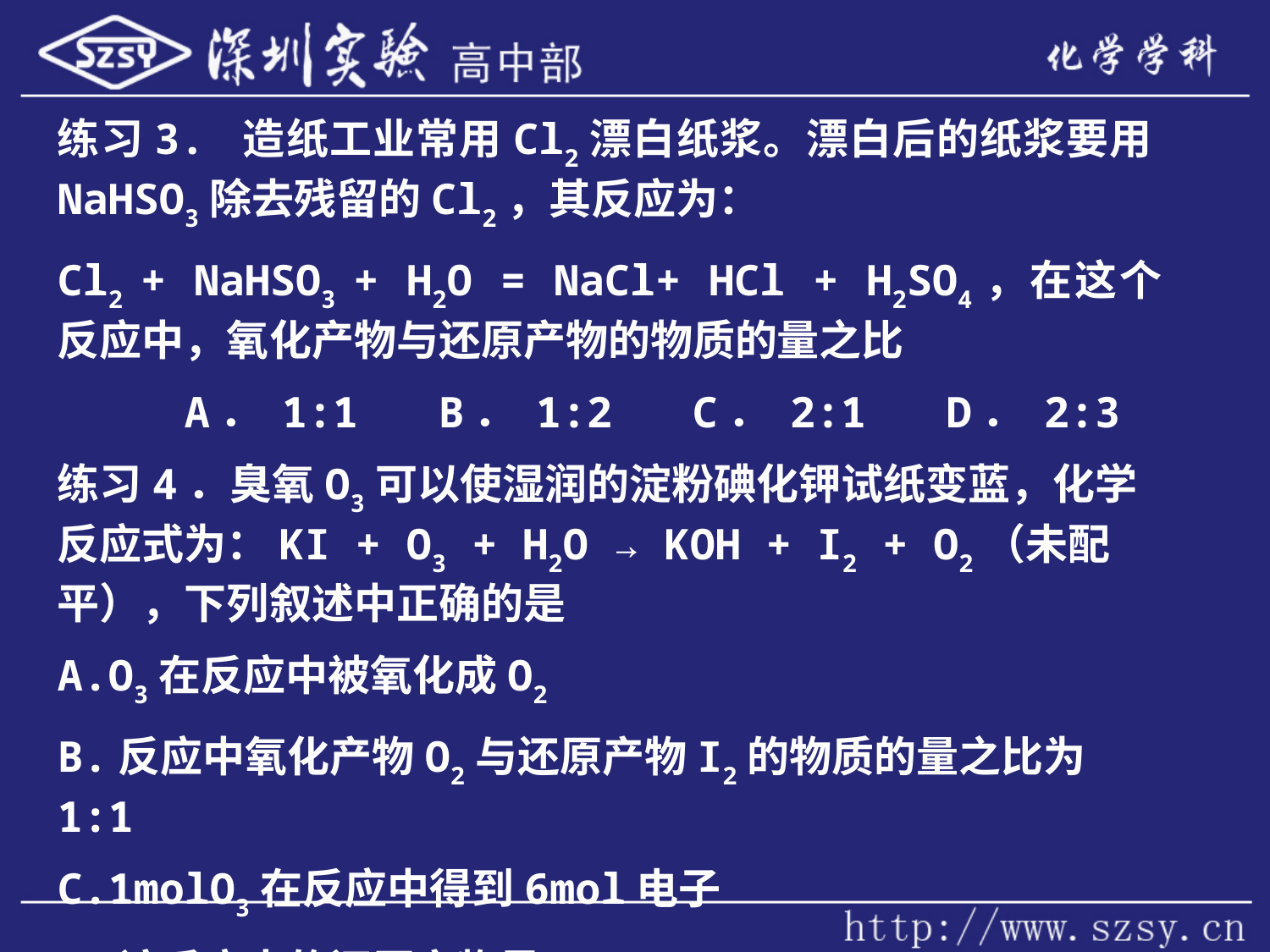

练习3. 造纸工业常用Cl2漂白纸浆。漂白后的纸浆要用NaHSO3除去残留的Cl2，其反应为：
Cl2 + NaHSO3 + H2O = NaCl+ HCl + H2SO4，在这个反应中，氧化产物与还原产物的物质的量之比
	A． 1:1	B． 1:2	C． 2:1	D． 2:3
练习4．臭氧O3可以使湿润的淀粉碘化钾试纸变蓝，化学反应式为：KI + O3 + H2O → KOH + I2 + O2（未配平），下列叙述中正确的是
A.O3在反应中被氧化成O2
B.反应中氧化产物O2与还原产物I2的物质的量之比为1:1
C.1molO3在反应中得到6mol电子
D.该反应中的还原产物是KOH